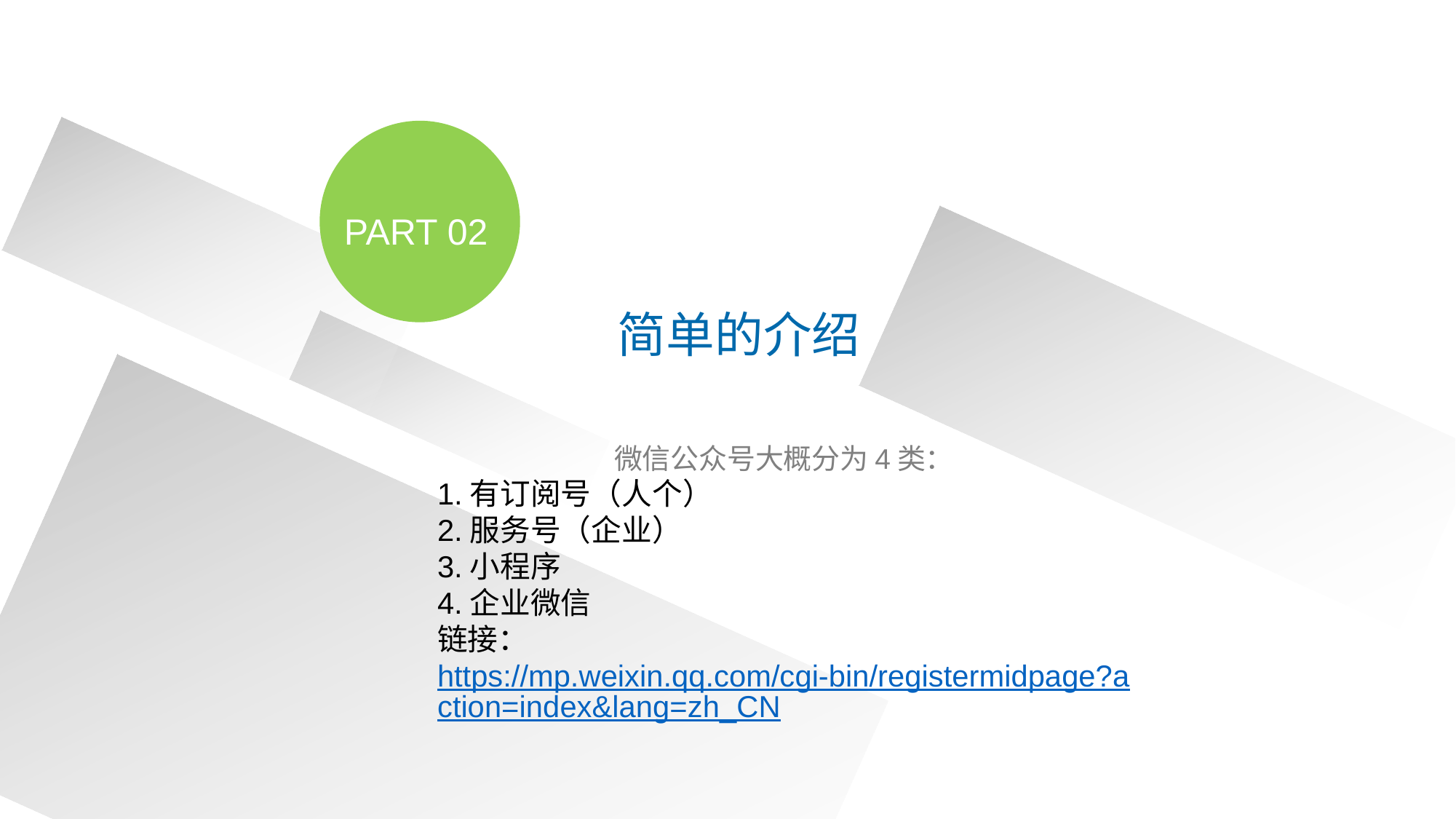

PART 02

简单的介绍

微信公众号大概分为4类：
1.有订阅号（人个）
2.服务号（企业）
3.小程序
4.企业微信
链接：https://mp.weixin.qq.com/cgi-bin/registermidpage?action=index&lang=zh_CN

延时符